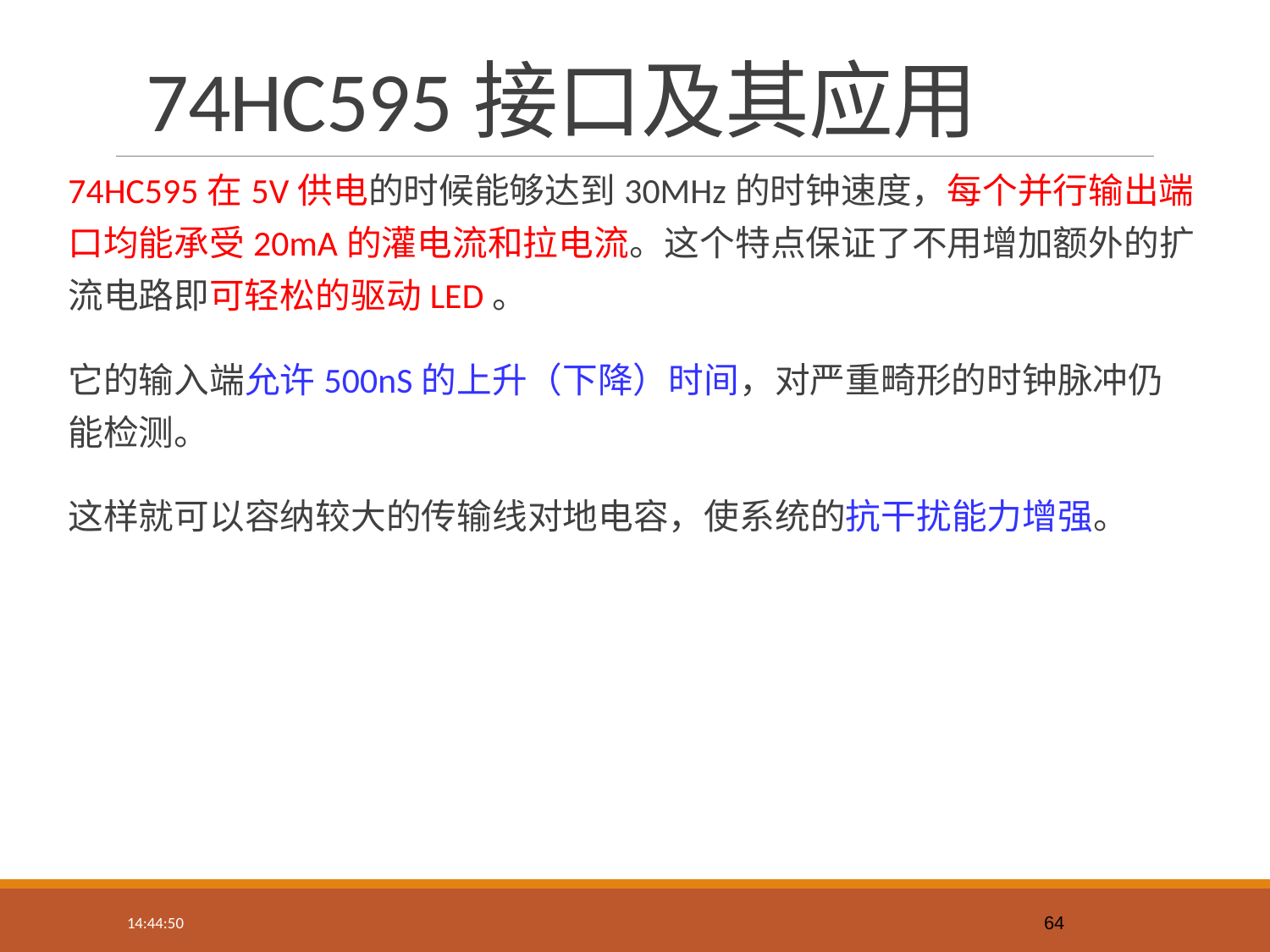

# 74HC595接口及其应用
74HC595在5V供电的时候能够达到30MHz的时钟速度，每个并行输出端口均能承受20mA的灌电流和拉电流。这个特点保证了不用增加额外的扩流电路即可轻松的驱动LED。
它的输入端允许500nS的上升（下降）时间，对严重畸形的时钟脉冲仍能检测。
这样就可以容纳较大的传输线对地电容，使系统的抗干扰能力增强。
64
14:44:50